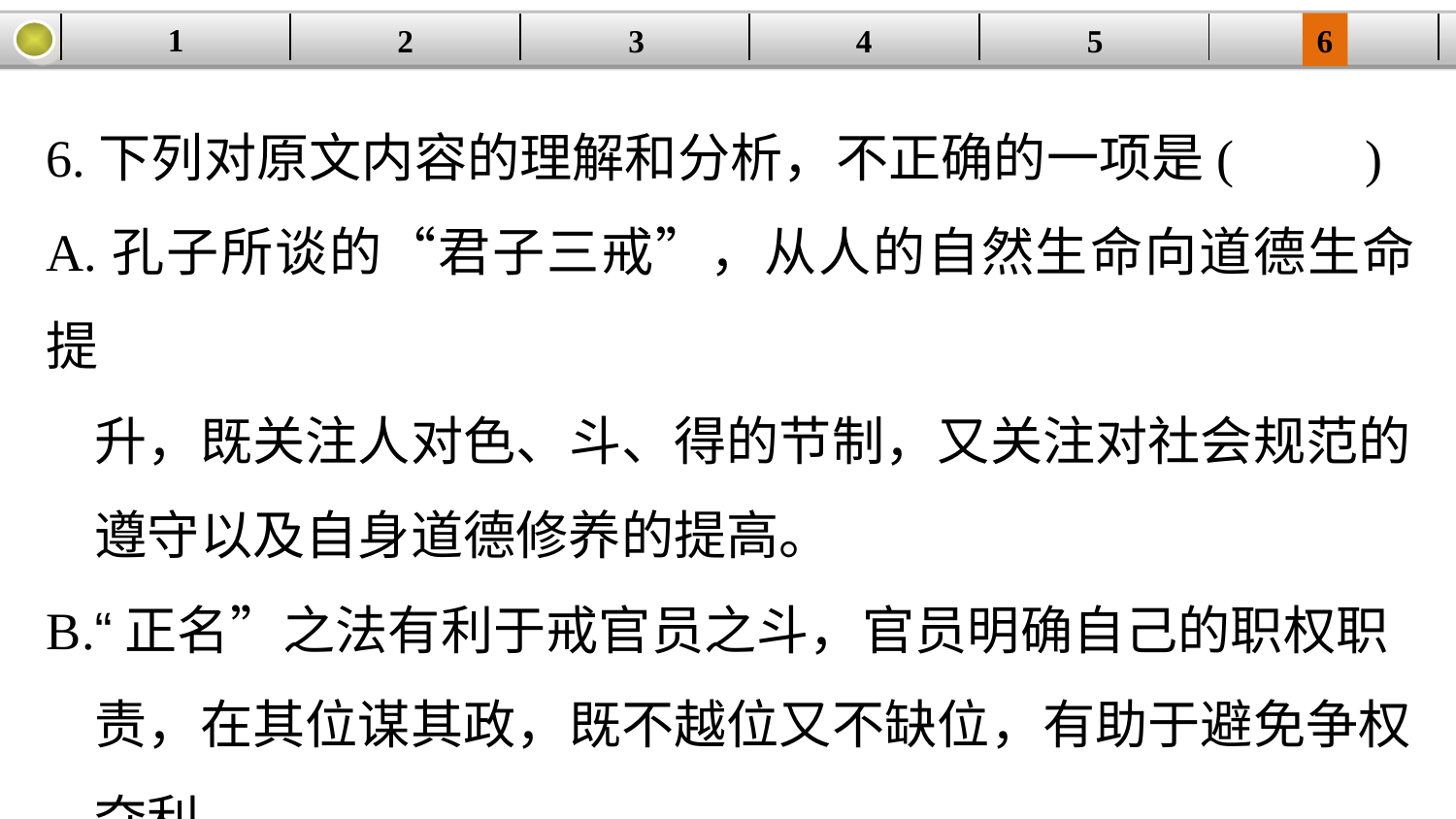

1
3
4
5
6
2
|  |  |  |  |  |  |
| --- | --- | --- | --- | --- | --- |

6.下列对原文内容的理解和分析，不正确的一项是(　　)
A.孔子所谈的“君子三戒”，从人的自然生命向道德生命提
   升，既关注人对色、斗、得的节制，又关注对社会规范的
   遵守以及自身道德修养的提高。
B.“正名”之法有利于戒官员之斗，官员明确自己的职权职
   责，在其位谋其政，既不越位又不缺位，有助于避免争权
   夺利。